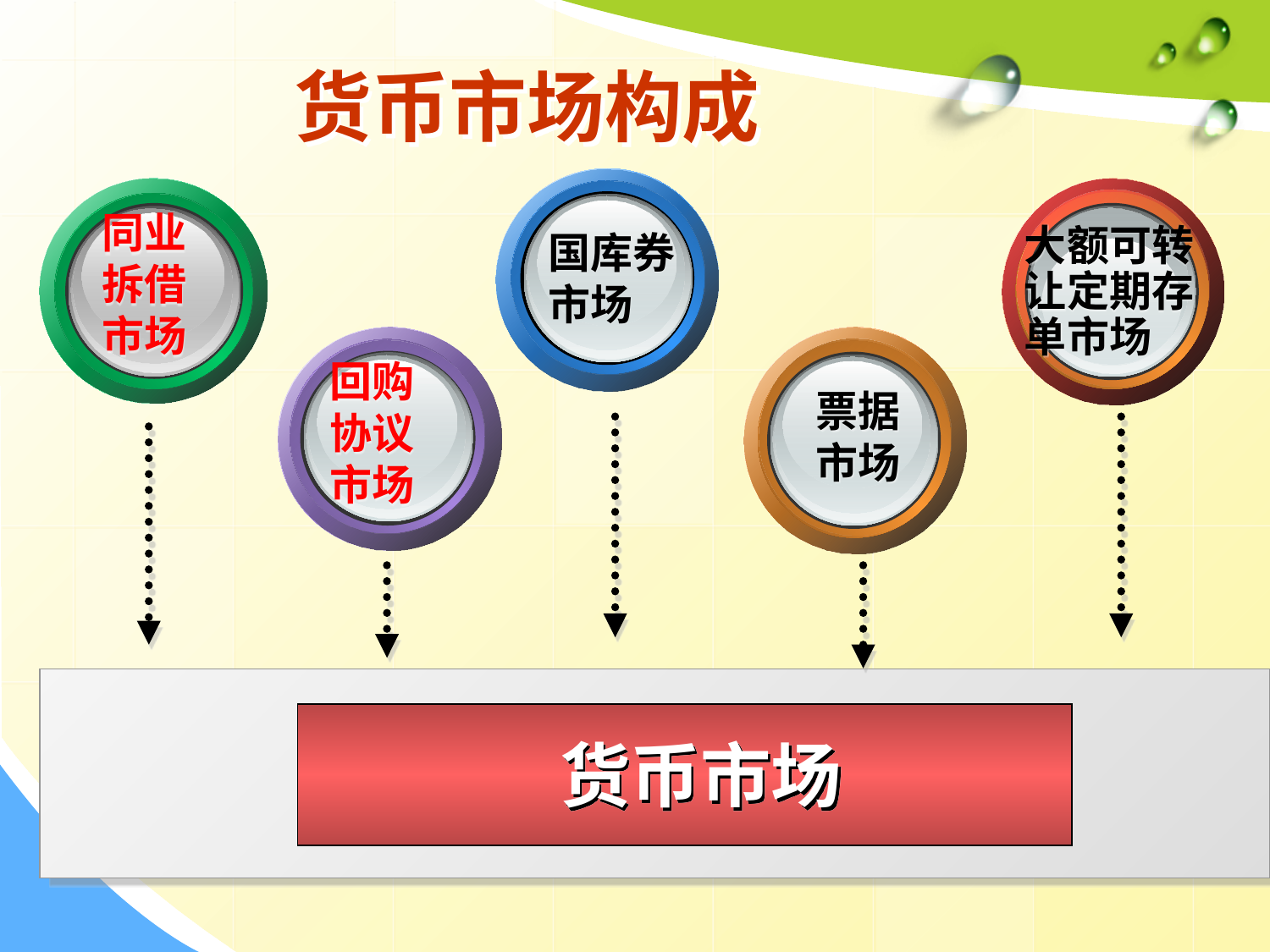

# 货币市场构成

同业
拆借
市场

大额可转让定期存单市场
国库券
市场

回购
协议
市场
票据
市场

货币市场